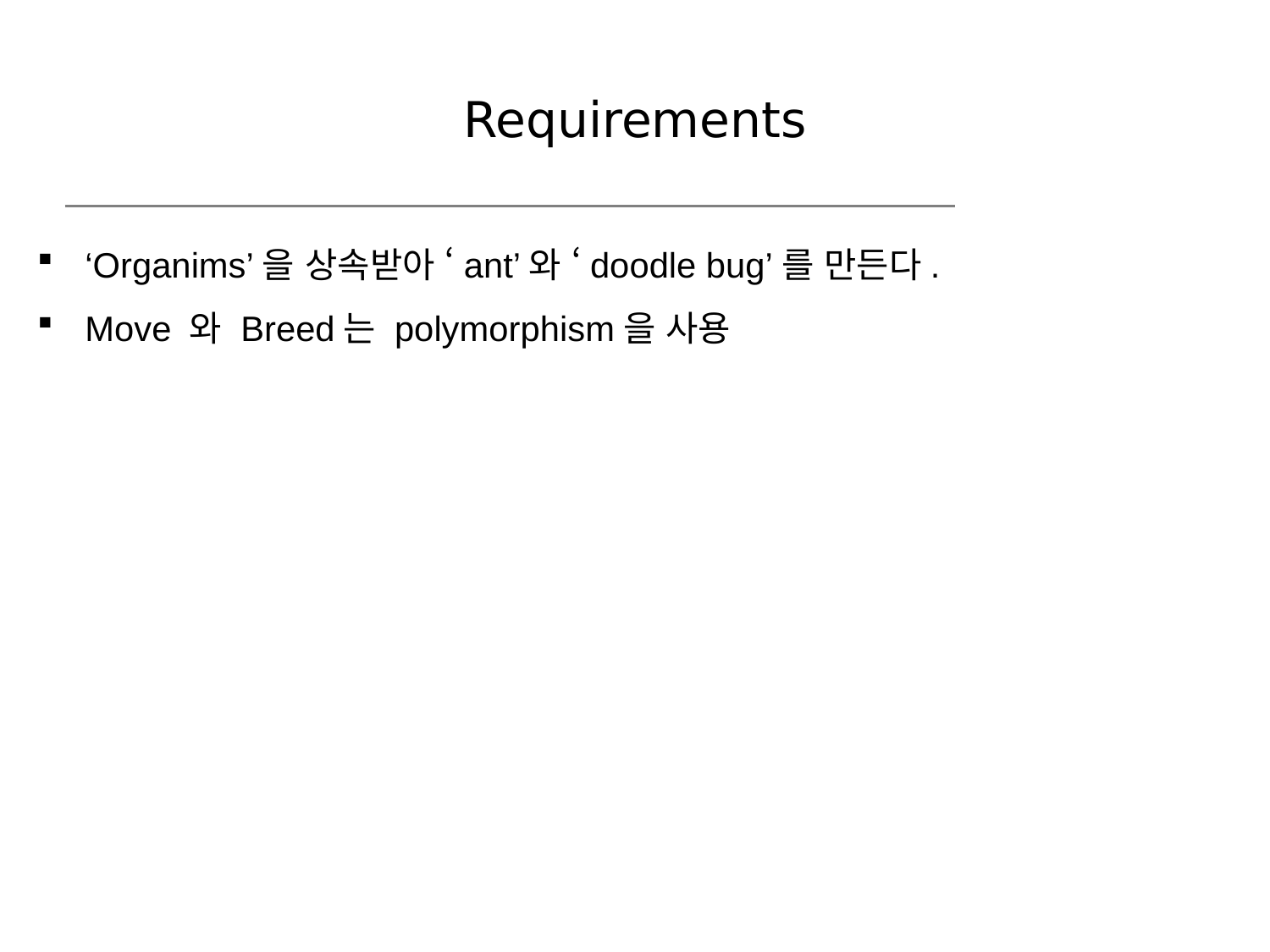

# Requirements
‘Organims’을 상속받아 ‘ant’와 ‘doodle bug’를 만든다.
Move 와 Breed는 polymorphism을 사용